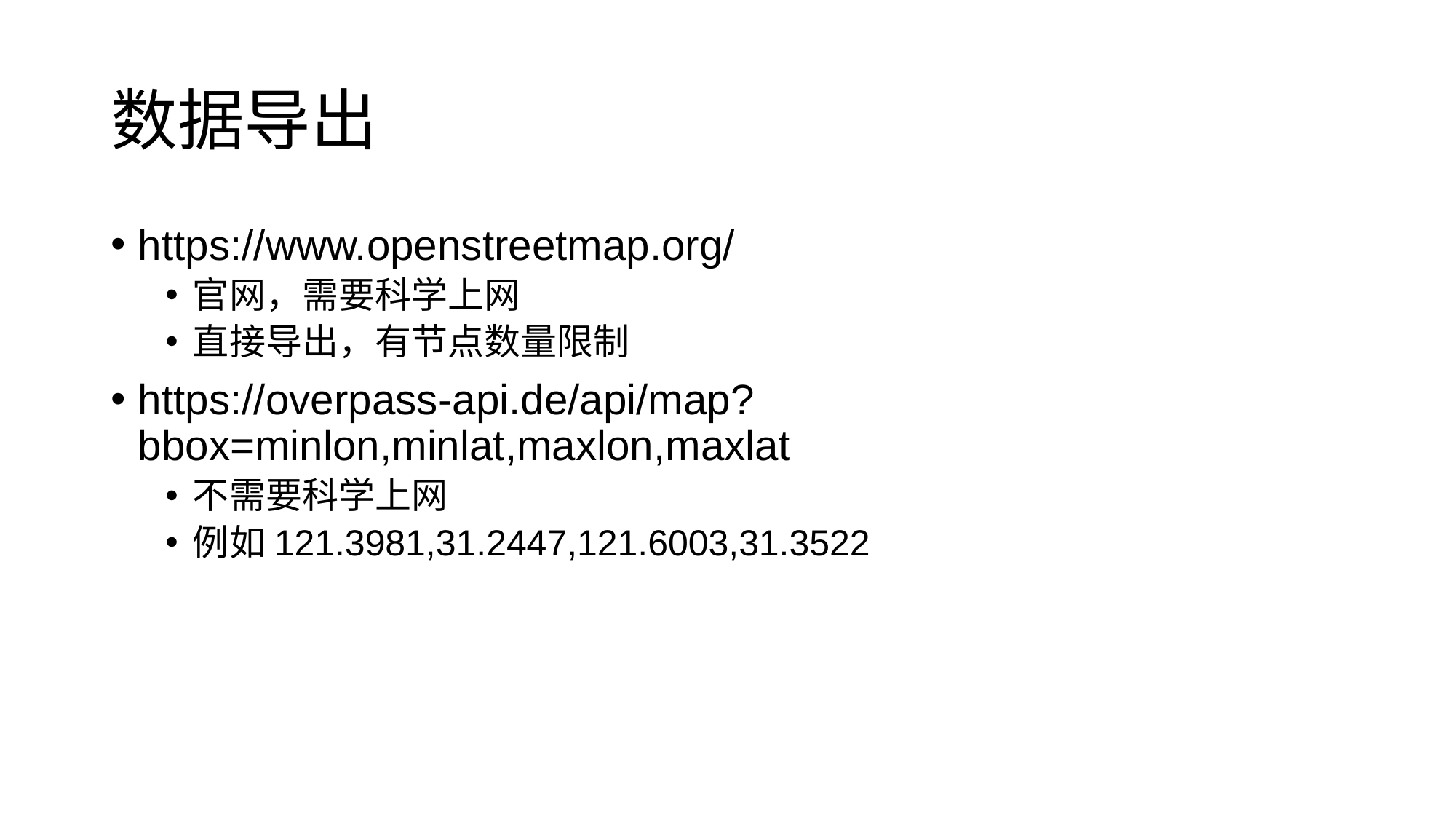

# 数据导出
https://www.openstreetmap.org/
官网，需要科学上网
直接导出，有节点数量限制
https://overpass-api.de/api/map?bbox=minlon,minlat,maxlon,maxlat
不需要科学上网
例如121.3981,31.2447,121.6003,31.3522